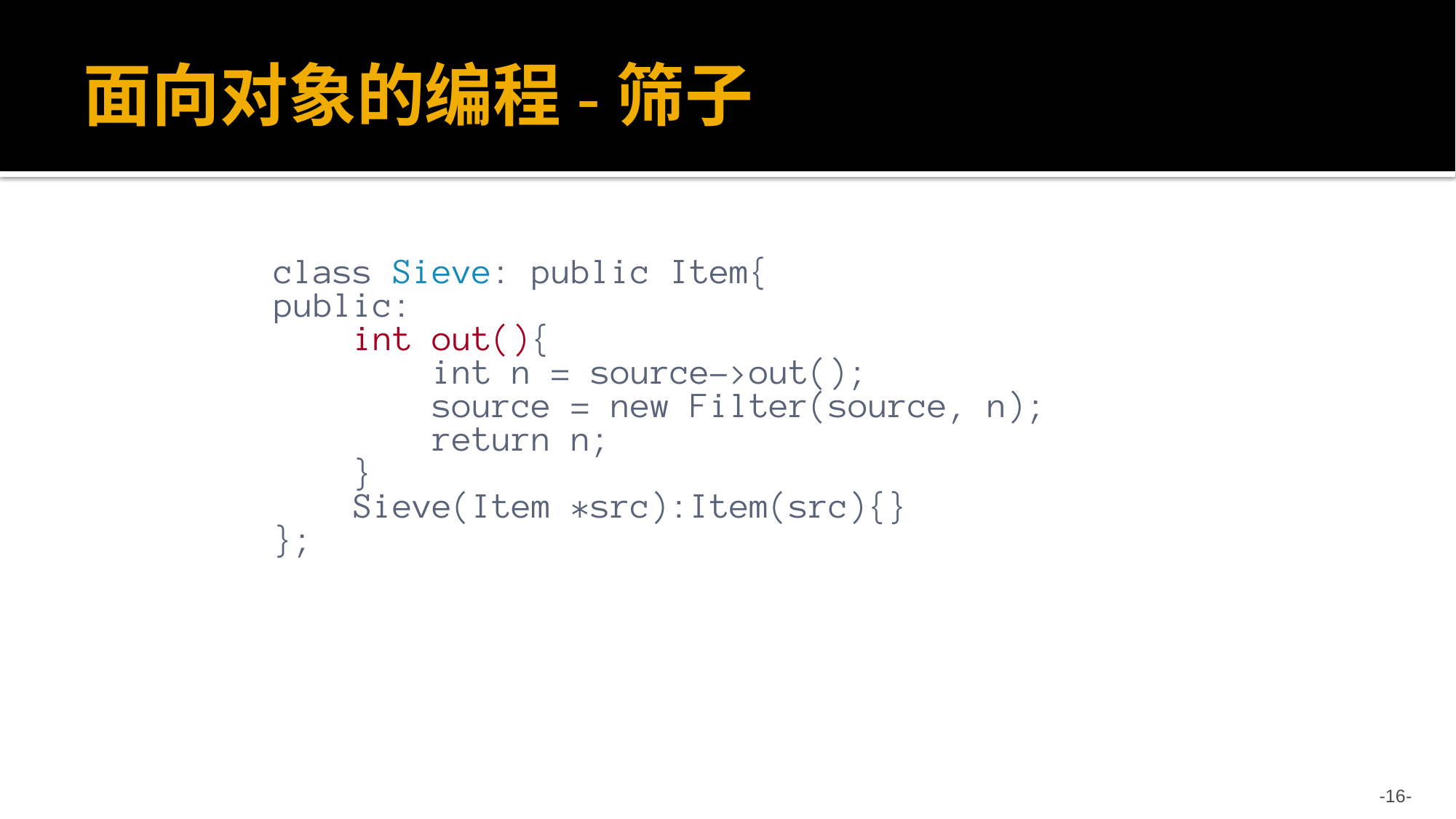

# 面向对象的编程-筛子
class Sieve: public Item{
public:
    int out(){
        int n = source->out();
        source = new Filter(source, n);
        return n;
    }
    Sieve(Item *src):Item(src){}
};
-16-